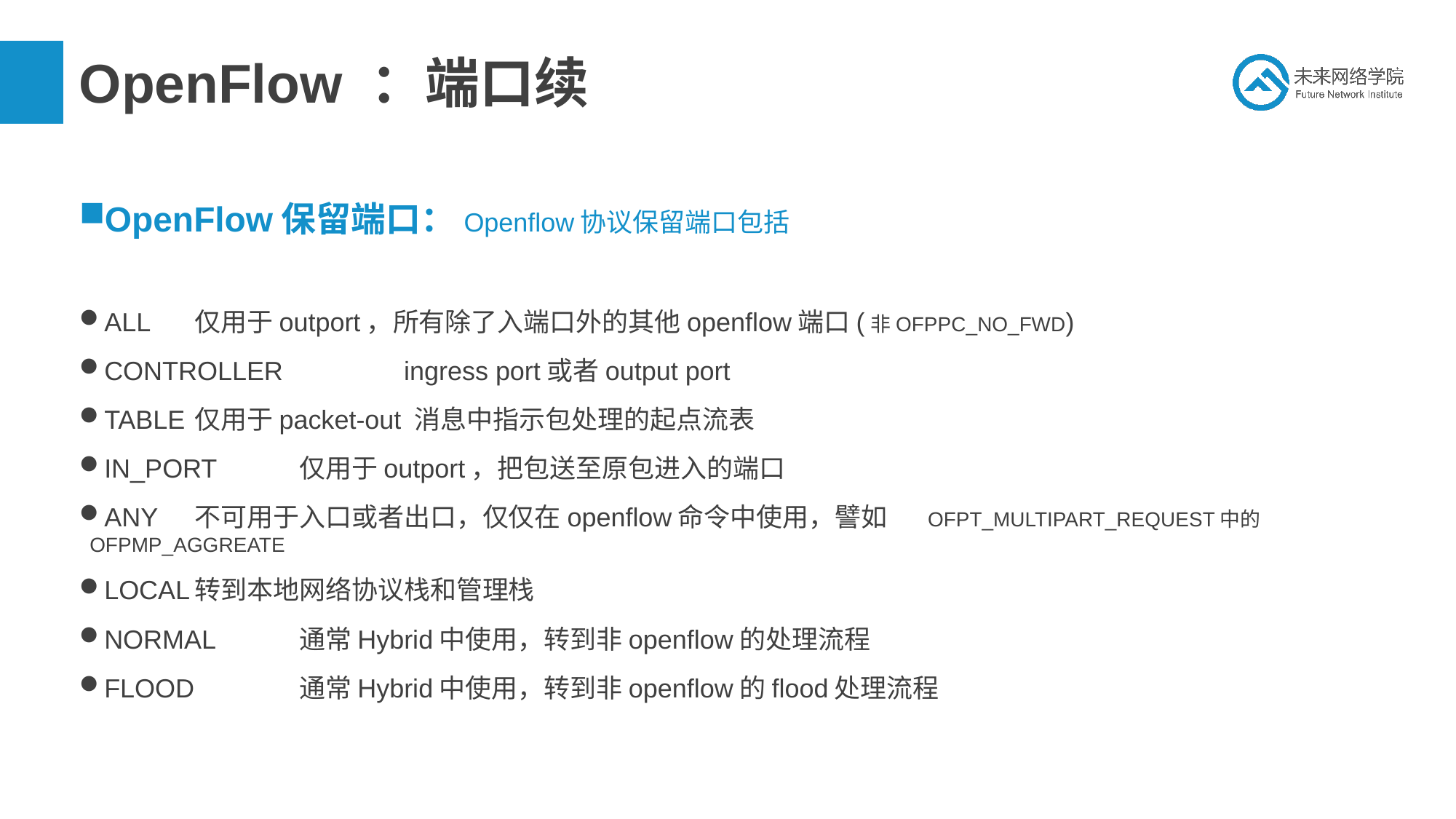

# OpenFlow ：端口续
OpenFlow保留端口：Openflow协议保留端口包括

ALL		仅用于outport，所有除了入端口外的其他openflow端口(非OFPPC_NO_FWD)
CONTROLLER      	ingress port或者output port
TABLE		仅用于packet-out 消息中指示包处理的起点流表
IN_PORT		仅用于outport，把包送至原包进入的端口
ANY		不可用于入口或者出口，仅仅在openflow命令中使用，譬如					OFPT_MULTIPART_REQUEST中的OFPMP_AGGREATE
LOCAL		转到本地网络协议栈和管理栈
NORMAL		通常Hybrid中使用，转到非openflow的处理流程
FLOOD		通常Hybrid中使用，转到非openflow的flood处理流程